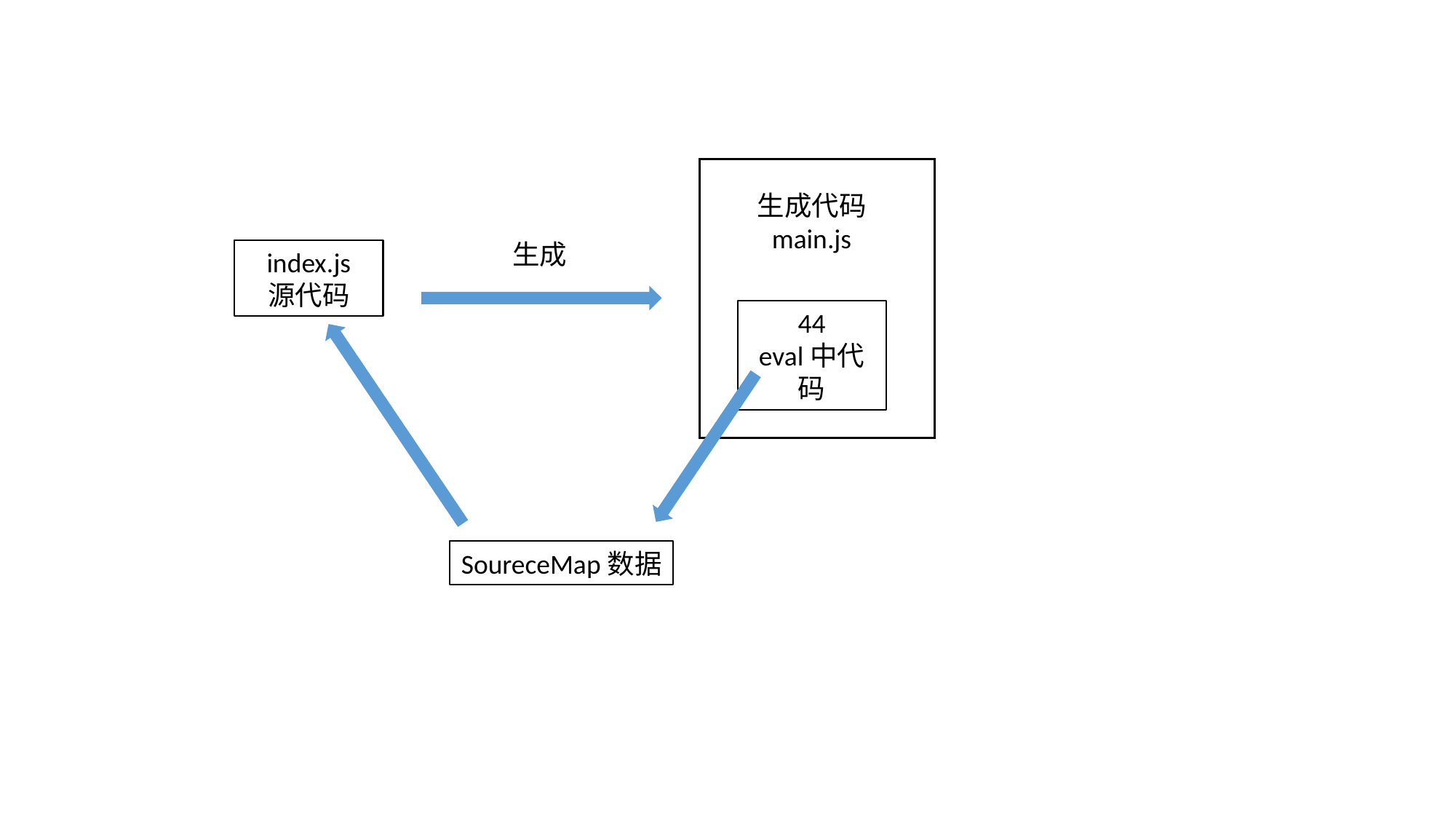

生成代码
main.js
生成

index.js
源代码
44
eval中代码

SoureceMap数据